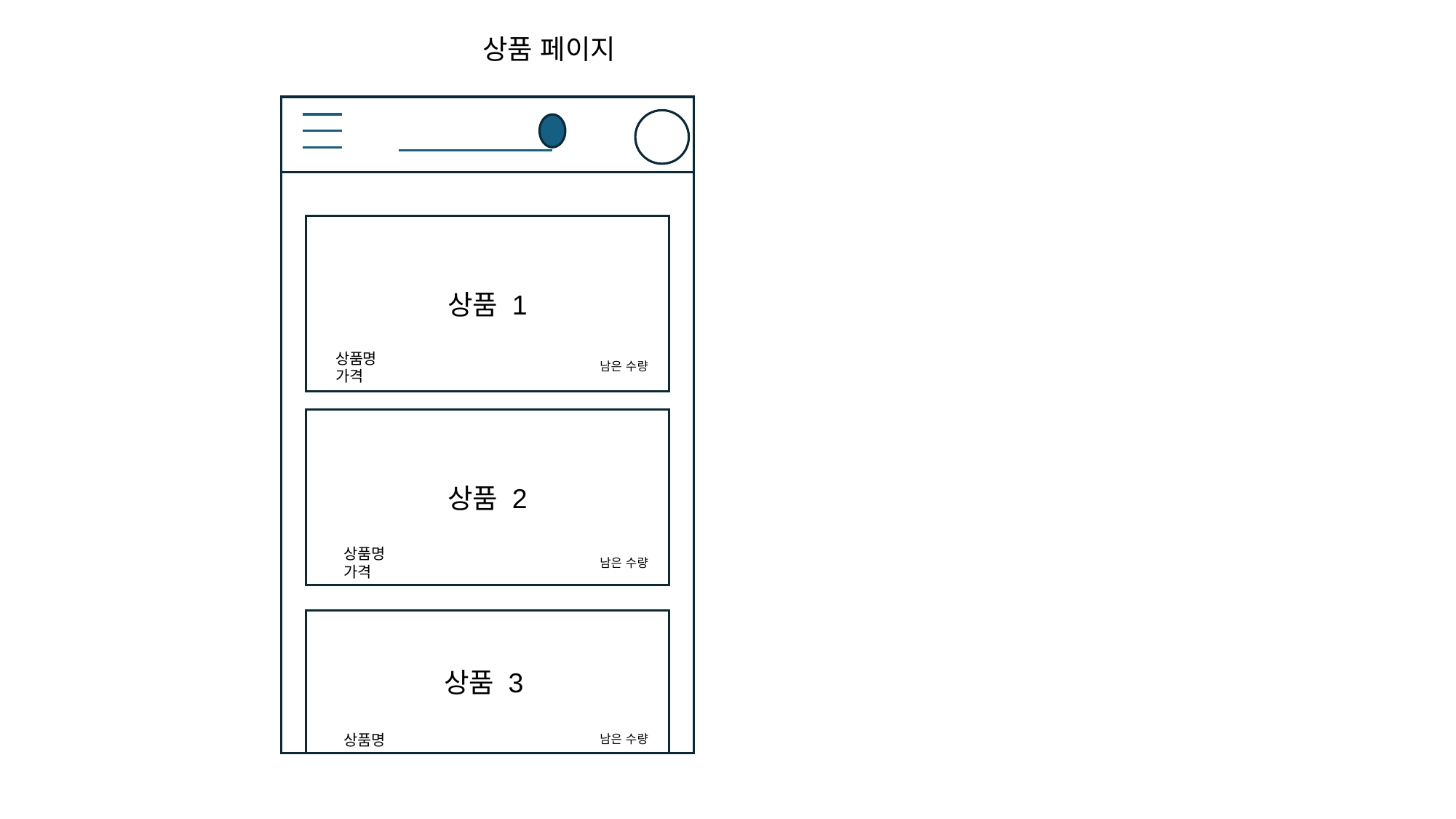

상품 페이지

ㄷㄳㅗㅓㅏㅘㄷㄳ

상품 1
상품명
가격
남은 수량
상품 2
상품명
가격
남은 수량
상품 3
상품명
남은 수량